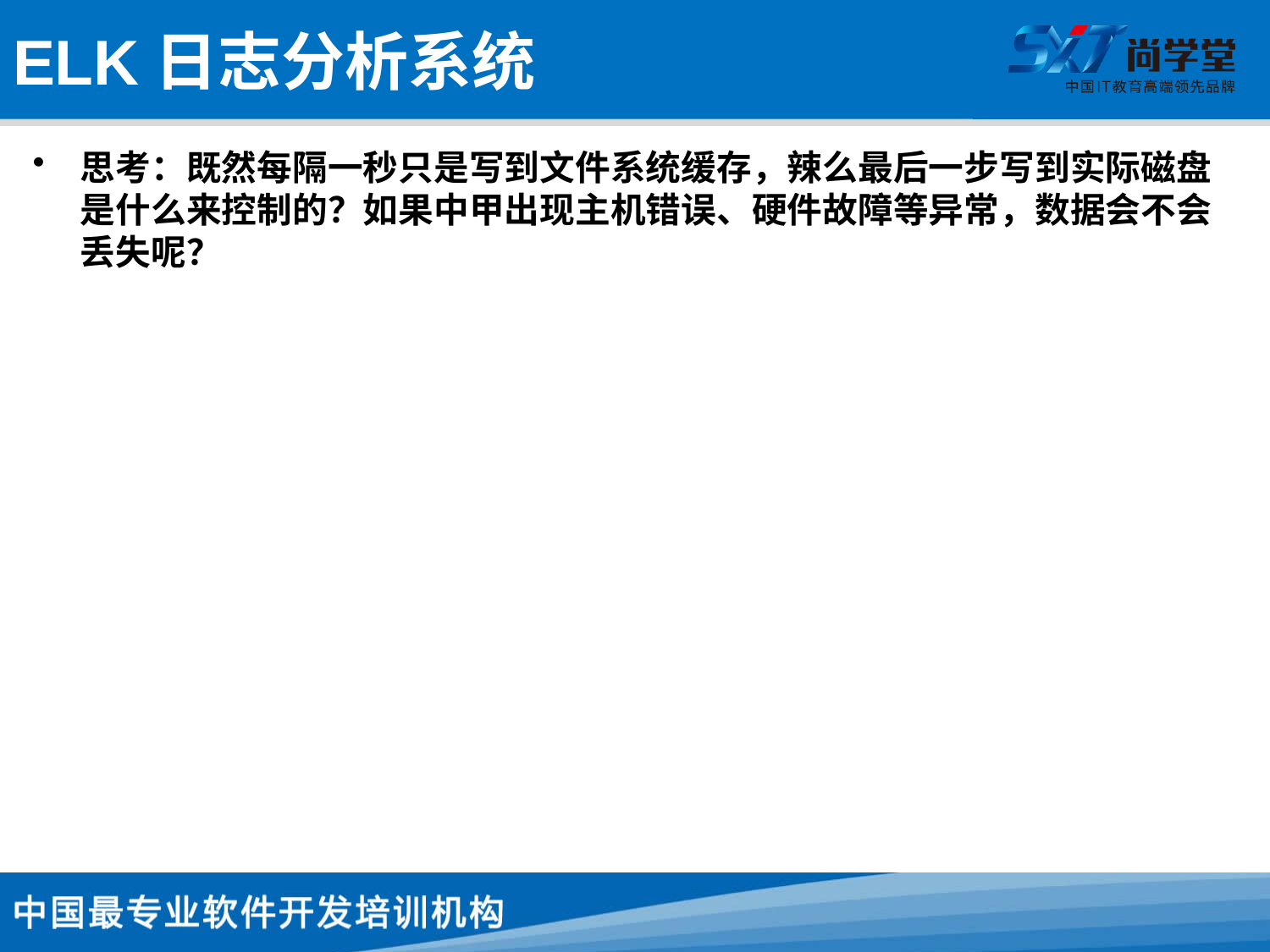

# ELK日志分析系统
思考：既然每隔一秒只是写到文件系统缓存，辣么最后一步写到实际磁盘是什么来控制的？如果中甲出现主机错误、硬件故障等异常，数据会不会丢失呢？